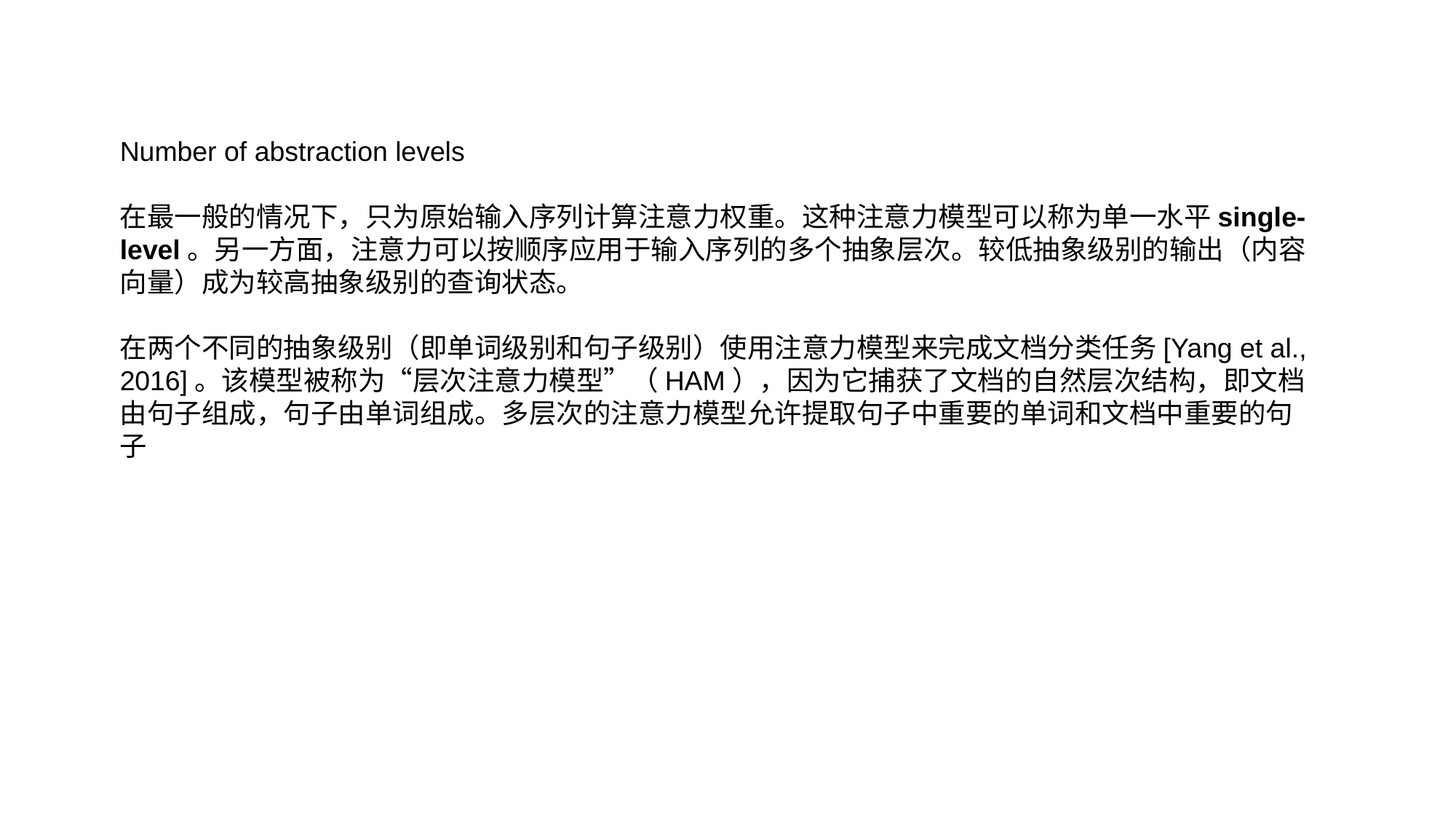

Number of abstraction levels

在最一般的情况下，只为原始输入序列计算注意力权重。这种注意力模型可以称为单一水平single-level。另一方面，注意力可以按顺序应用于输入序列的多个抽象层次。较低抽象级别的输出（内容向量）成为较高抽象级别的查询状态。

在两个不同的抽象级别（即单词级别和句子级别）使用注意力模型来完成文档分类任务[Yang et al., 2016]。该模型被称为“层次注意力模型”（HAM），因为它捕获了文档的自然层次结构，即文档由句子组成，句子由单词组成。多层次的注意力模型允许提取句子中重要的单词和文档中重要的句子